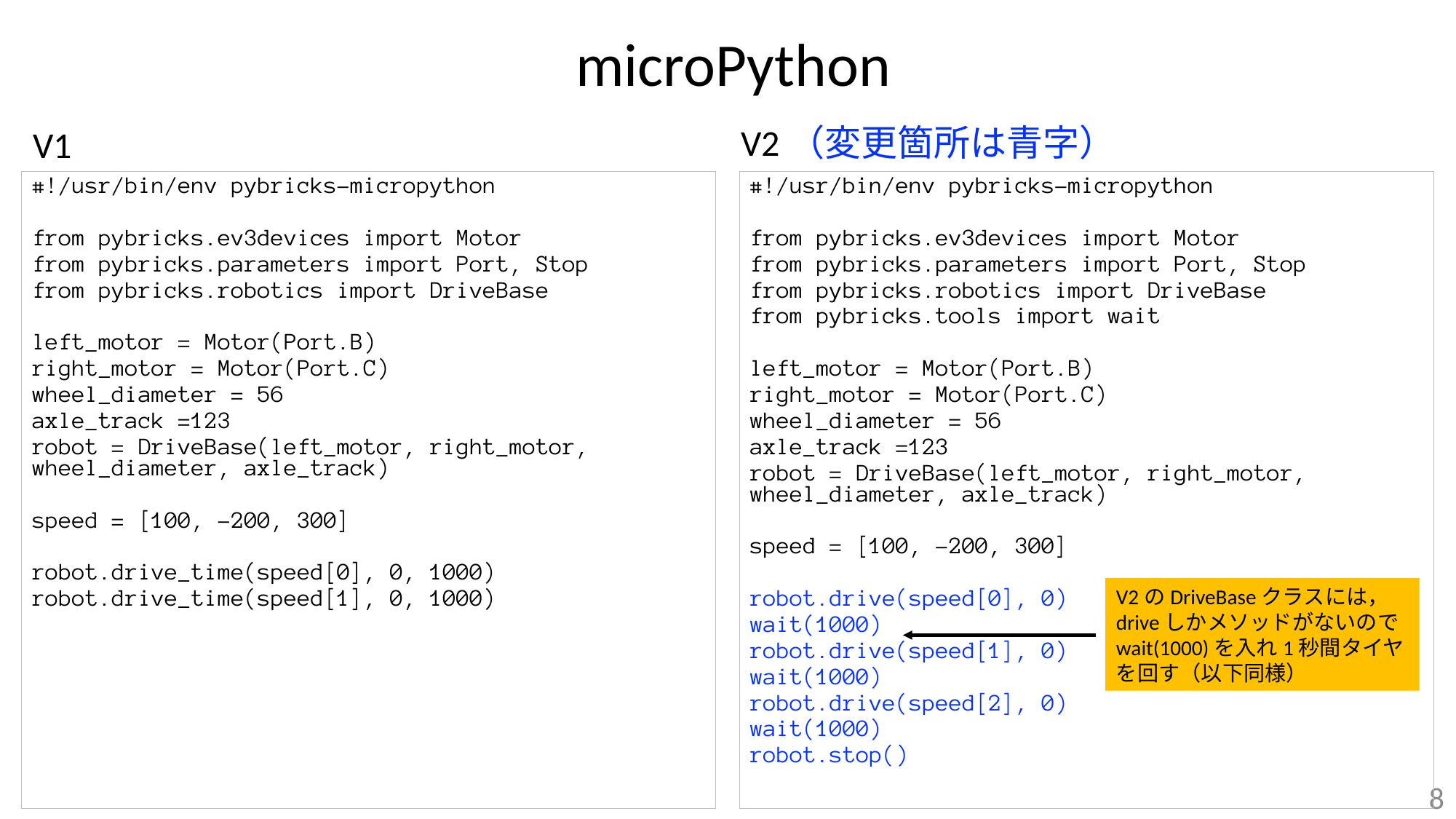

# microPython
V2（変更箇所は青字）
V1
#!/usr/bin/env pybricks-micropython

from pybricks.ev3devices import Motor
from pybricks.parameters import Port, Stop
from pybricks.robotics import DriveBase

left_motor = Motor(Port.B)
right_motor = Motor(Port.C)
wheel_diameter = 56
axle_track =123
robot = DriveBase(left_motor, right_motor, wheel_diameter, axle_track)

speed = [100, -200, 300]

robot.drive_time(speed[0], 0, 1000)
robot.drive_time(speed[1], 0, 1000)
#!/usr/bin/env pybricks-micropython

from pybricks.ev3devices import Motor
from pybricks.parameters import Port, Stop
from pybricks.robotics import DriveBase
from pybricks.tools import wait

left_motor = Motor(Port.B)
right_motor = Motor(Port.C)
wheel_diameter = 56
axle_track =123
robot = DriveBase(left_motor, right_motor, wheel_diameter, axle_track)

speed = [100, -200, 300]

robot.drive(speed[0], 0)
wait(1000)
robot.drive(speed[1], 0)
wait(1000)
robot.drive(speed[2], 0)
wait(1000)
robot.stop()
V2のDriveBaseクラスには，
driveしかメソッドがないので
wait(1000)を入れ1秒間タイヤを回す（以下同様）
8